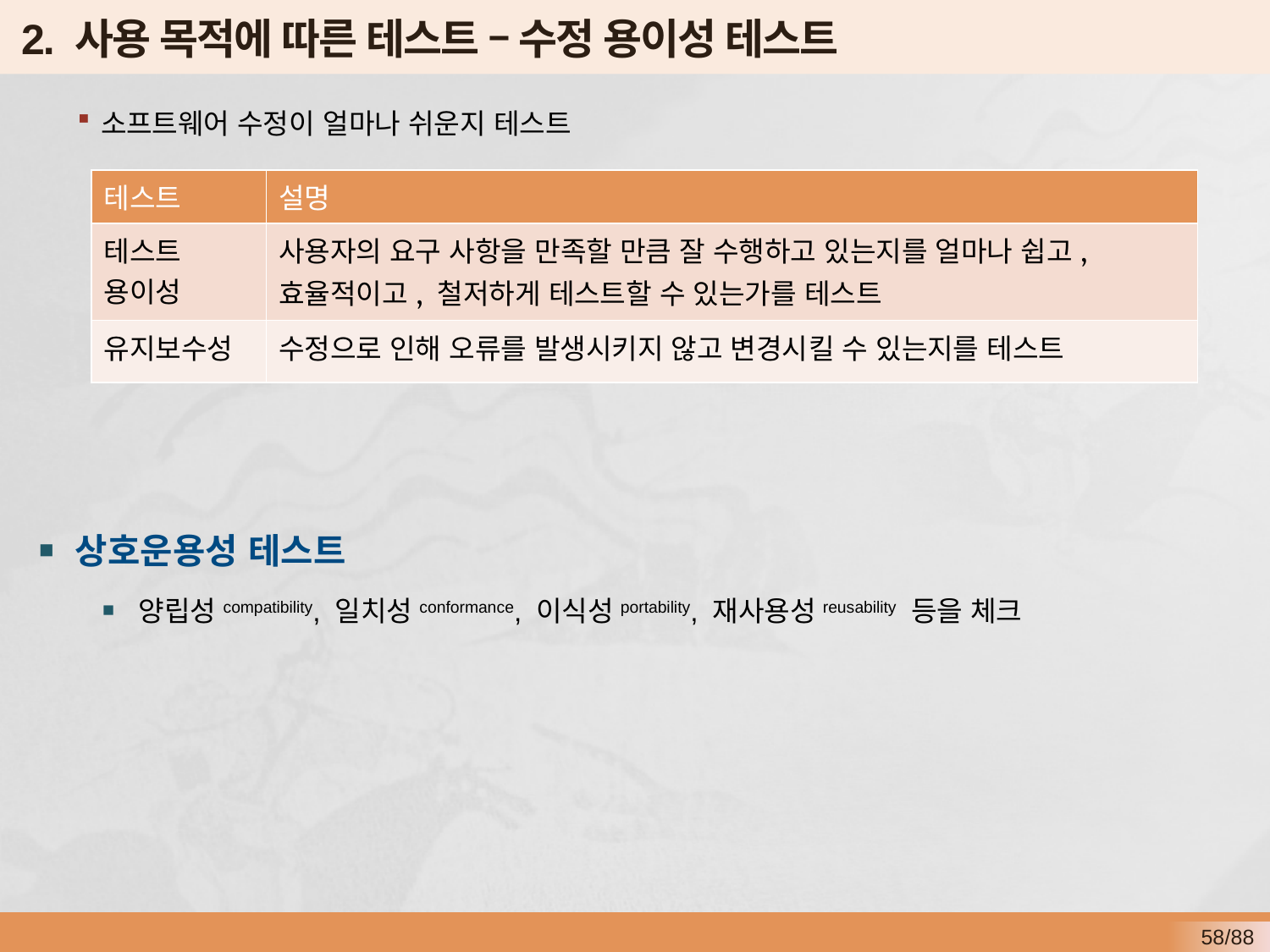

# 2. 사용 목적에 따른 테스트 – 수정 용이성 테스트
소프트웨어 수정이 얼마나 쉬운지 테스트
| 테스트 | 설명 |
| --- | --- |
| 테스트 용이성 | 사용자의 요구 사항을 만족할 만큼 잘 수행하고 있는지를 얼마나 쉽고, 효율적이고, 철저하게 테스트할 수 있는가를 테스트 |
| 유지보수성 | 수정으로 인해 오류를 발생시키지 않고 변경시킬 수 있는지를 테스트 |
상호운용성 테스트
양립성compatibility, 일치성conformance, 이식성portability, 재사용성reusability 등을 체크